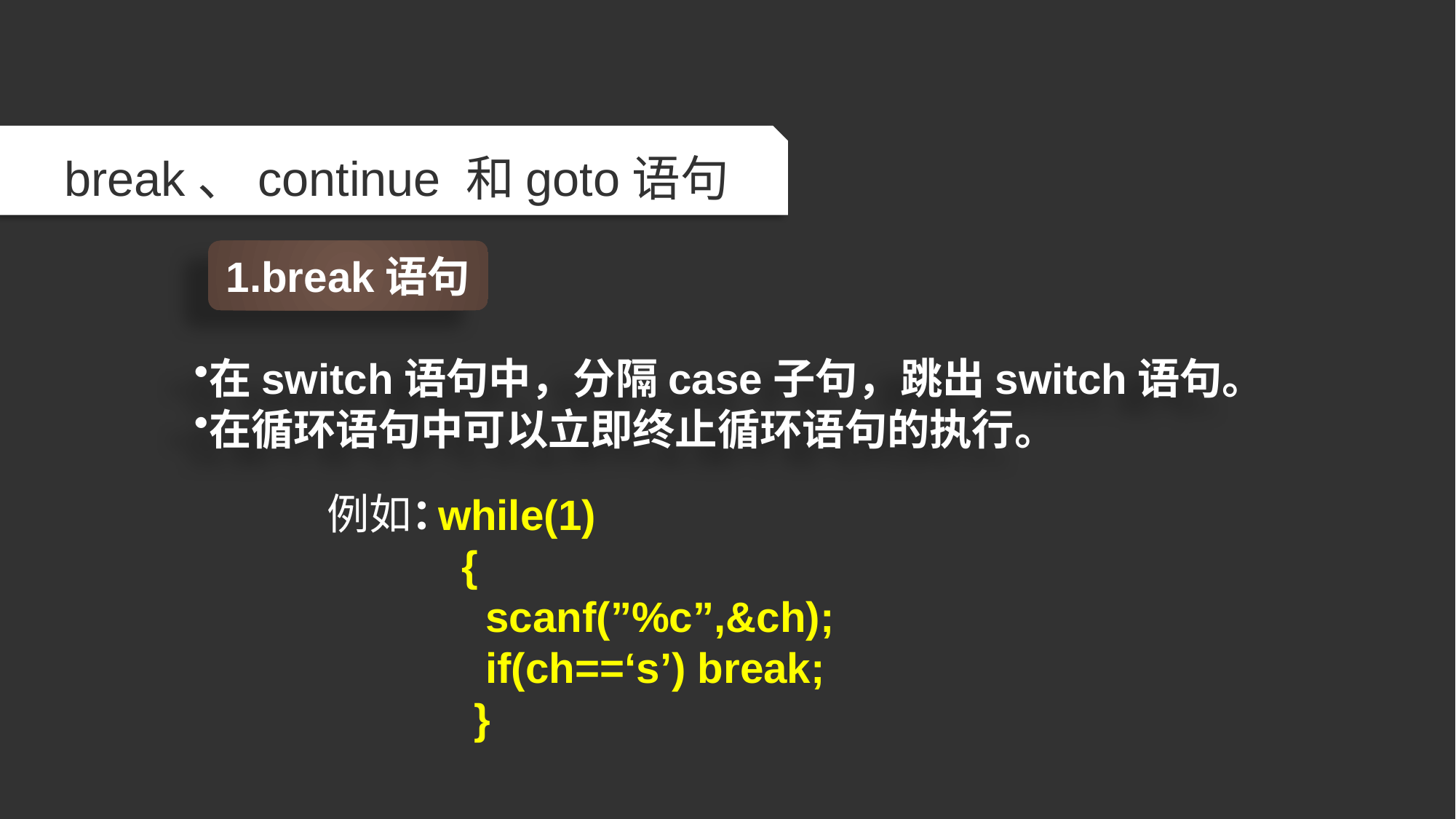

break、continue 和goto语句

1.break语句
在switch语句中，分隔case子句，跳出switch语句。
在循环语句中可以立即终止循环语句的执行。
例如：

while(1)
  {
    scanf(”%c”,&ch);
    if(ch==‘s’) break;
   }